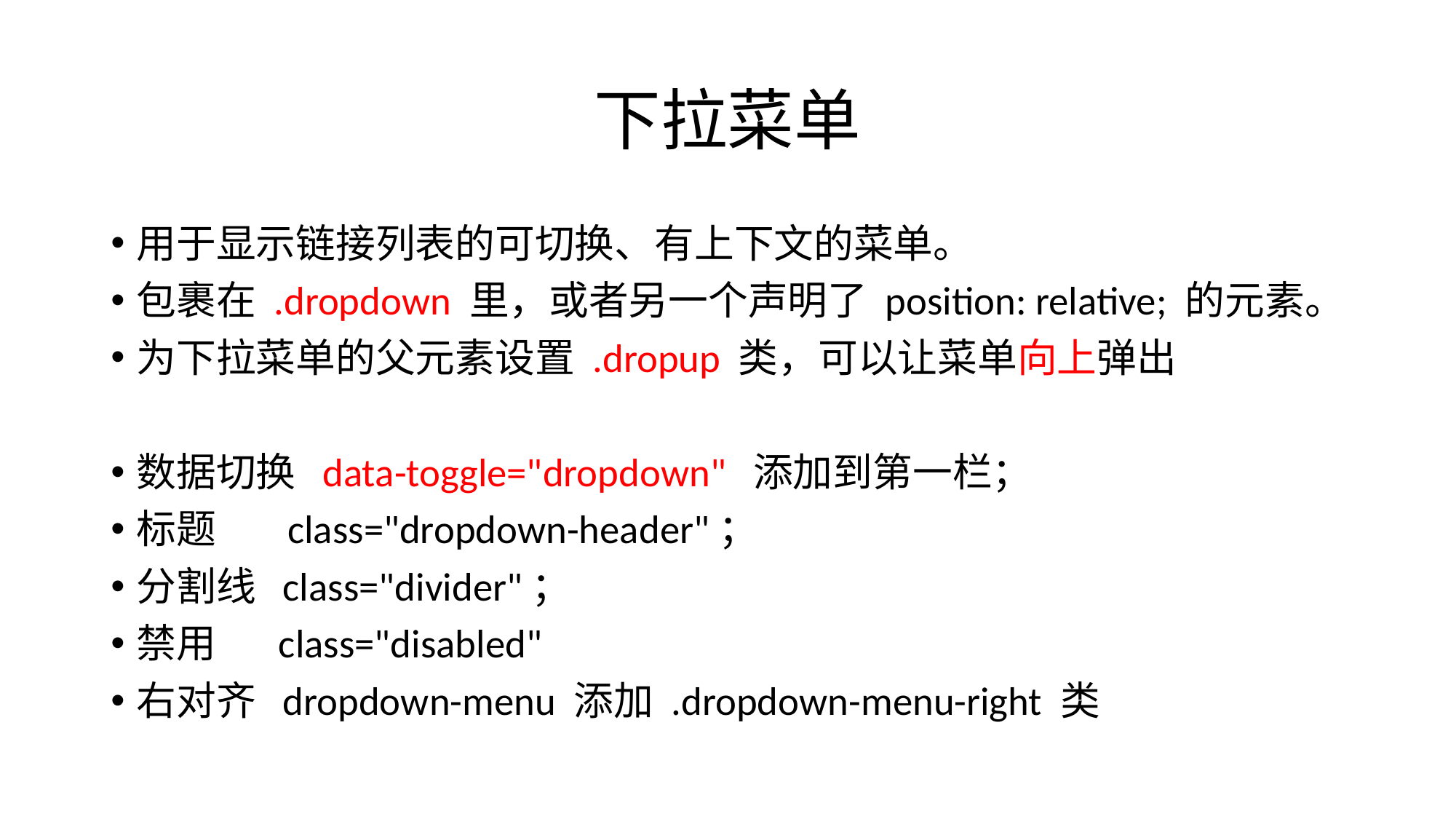

# 下拉菜单
用于显示链接列表的可切换、有上下文的菜单。
包裹在 .dropdown 里，或者另一个声明了 position: relative; 的元素。
为下拉菜单的父元素设置 .dropup 类，可以让菜单向上弹出

数据切换  data-toggle="dropdown"  添加到第一栏；
标题       class="dropdown-header"；
分割线  class="divider"；
禁用      class="disabled"
右对齐  dropdown-menu 添加 .dropdown-menu-right 类